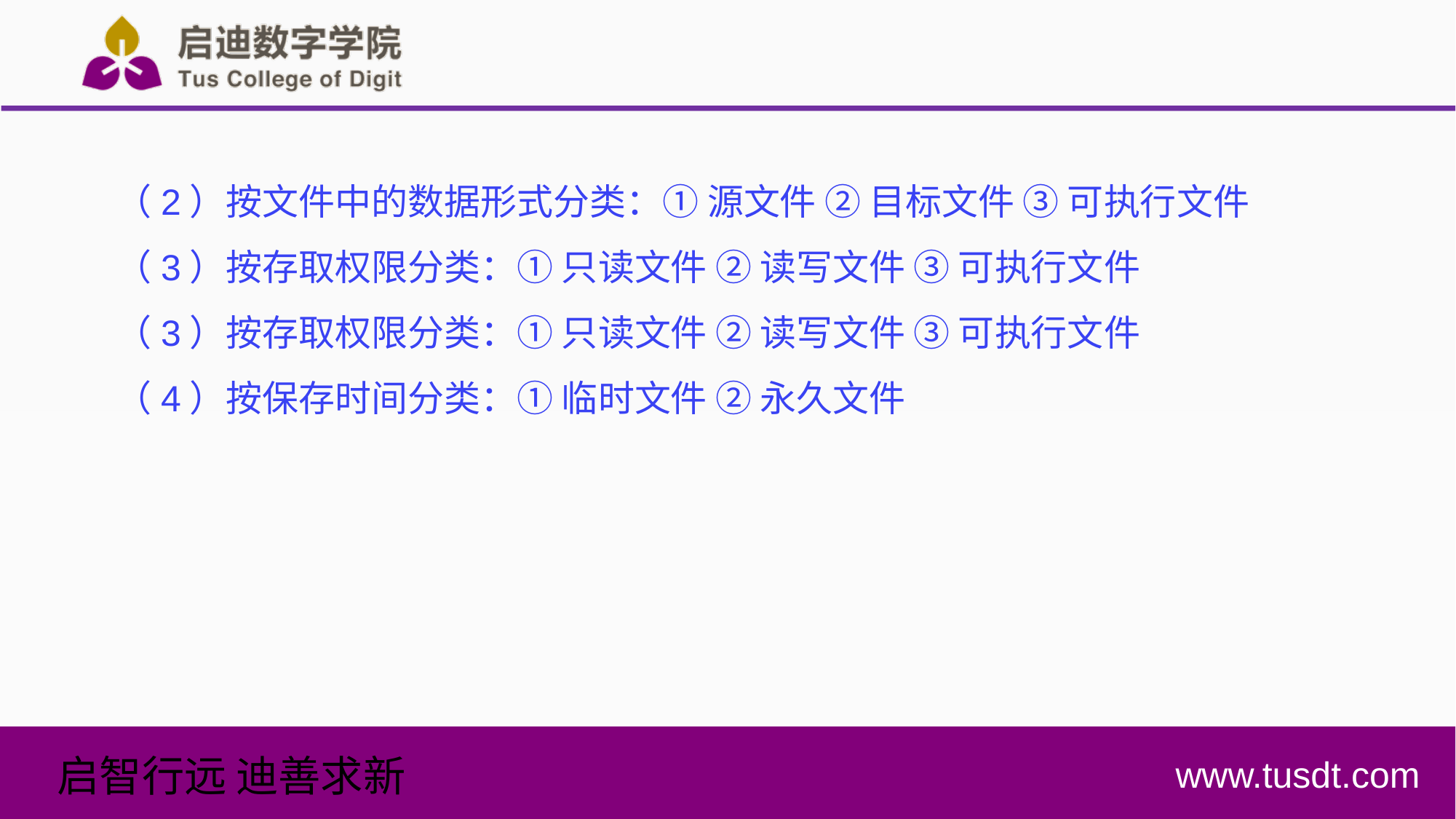

（2）按文件中的数据形式分类：① 源文件 ② 目标文件 ③ 可执行文件
（3）按存取权限分类：① 只读文件 ② 读写文件 ③ 可执行文件
（3）按存取权限分类：① 只读文件 ② 读写文件 ③ 可执行文件
（4）按保存时间分类：① 临时文件 ② 永久文件